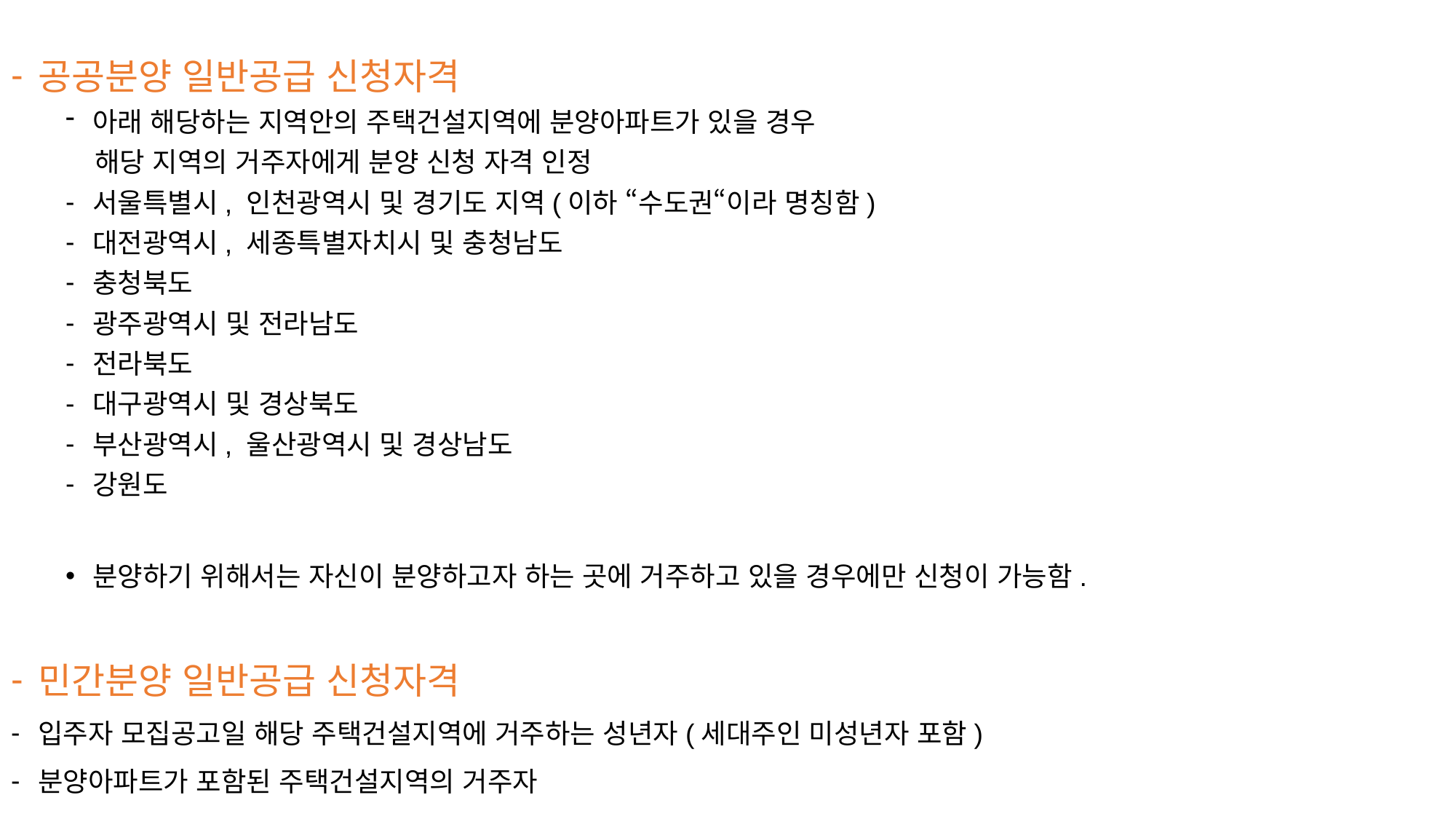

공공분양 일반공급 신청자격
아래 해당하는 지역안의 주택건설지역에 분양아파트가 있을 경우
   해당 지역의 거주자에게 분양 신청 자격 인정
서울특별시, 인천광역시 및 경기도 지역(이하 “수도권“이라 명칭함)
대전광역시, 세종특별자치시 및 충청남도
충청북도
광주광역시 및 전라남도
전라북도
대구광역시 및 경상북도
부산광역시, 울산광역시 및 경상남도
강원도

분양하기 위해서는 자신이 분양하고자 하는 곳에 거주하고 있을 경우에만 신청이 가능함.

민간분양 일반공급 신청자격
입주자 모집공고일 해당 주택건설지역에 거주하는 성년자(세대주인 미성년자 포함)
분양아파트가 포함된 주택건설지역의 거주자